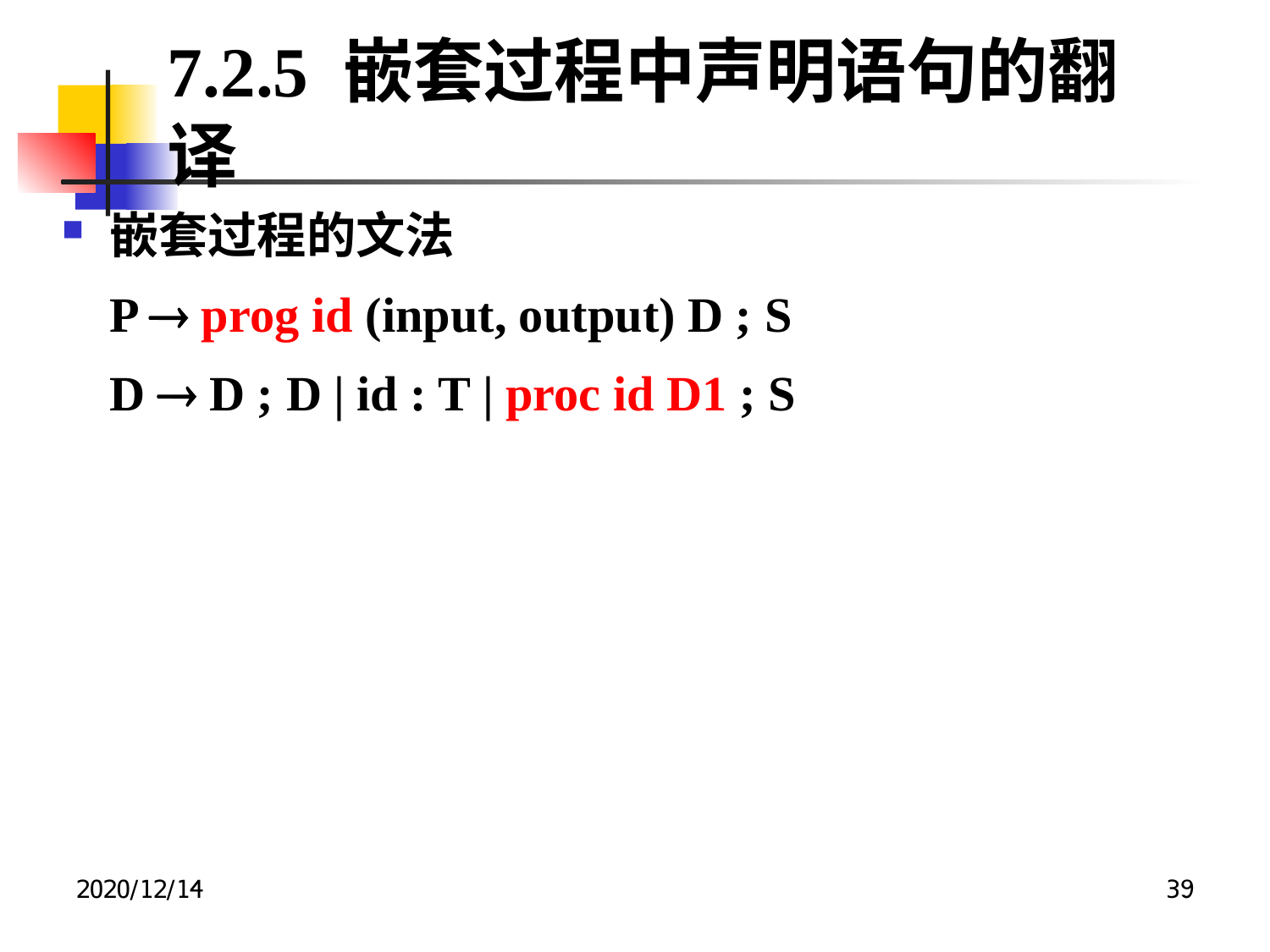

7.2.5 嵌套过程中声明语句的翻译
嵌套过程的文法
	P → prog id (input, output) D ; S
	D → D ; D | id : T | proc id D1 ; S
2020/12/14
39